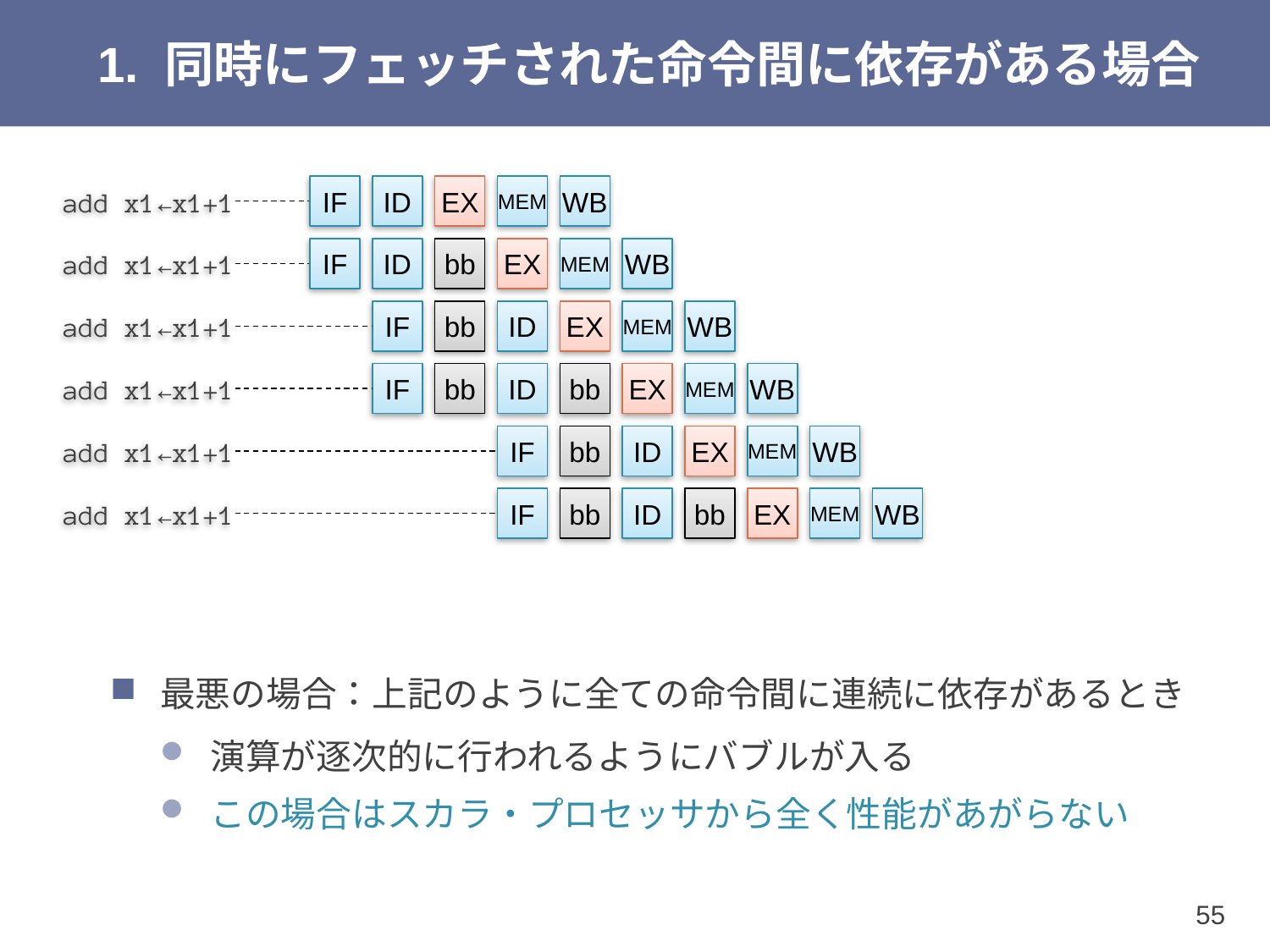

# 1. 同時にフェッチされた命令間に依存がある場合
add x1←x1+1
IF
ID
EX
MEM
WB
add x1←x1+1
IF
ID
bb
EX
MEM
WB
add x1←x1+1
IF
bb
ID
EX
MEM
WB
add x1←x1+1
IF
bb
ID
bb
EX
MEM
WB
add x1←x1+1
IF
bb
ID
EX
MEM
WB
add x1←x1+1
IF
bb
ID
bb
EX
MEM
WB
最悪の場合：上記のように全ての命令間に連続に依存があるとき
演算が逐次的に行われるようにバブルが入る
この場合はスカラ・プロセッサから全く性能があがらない